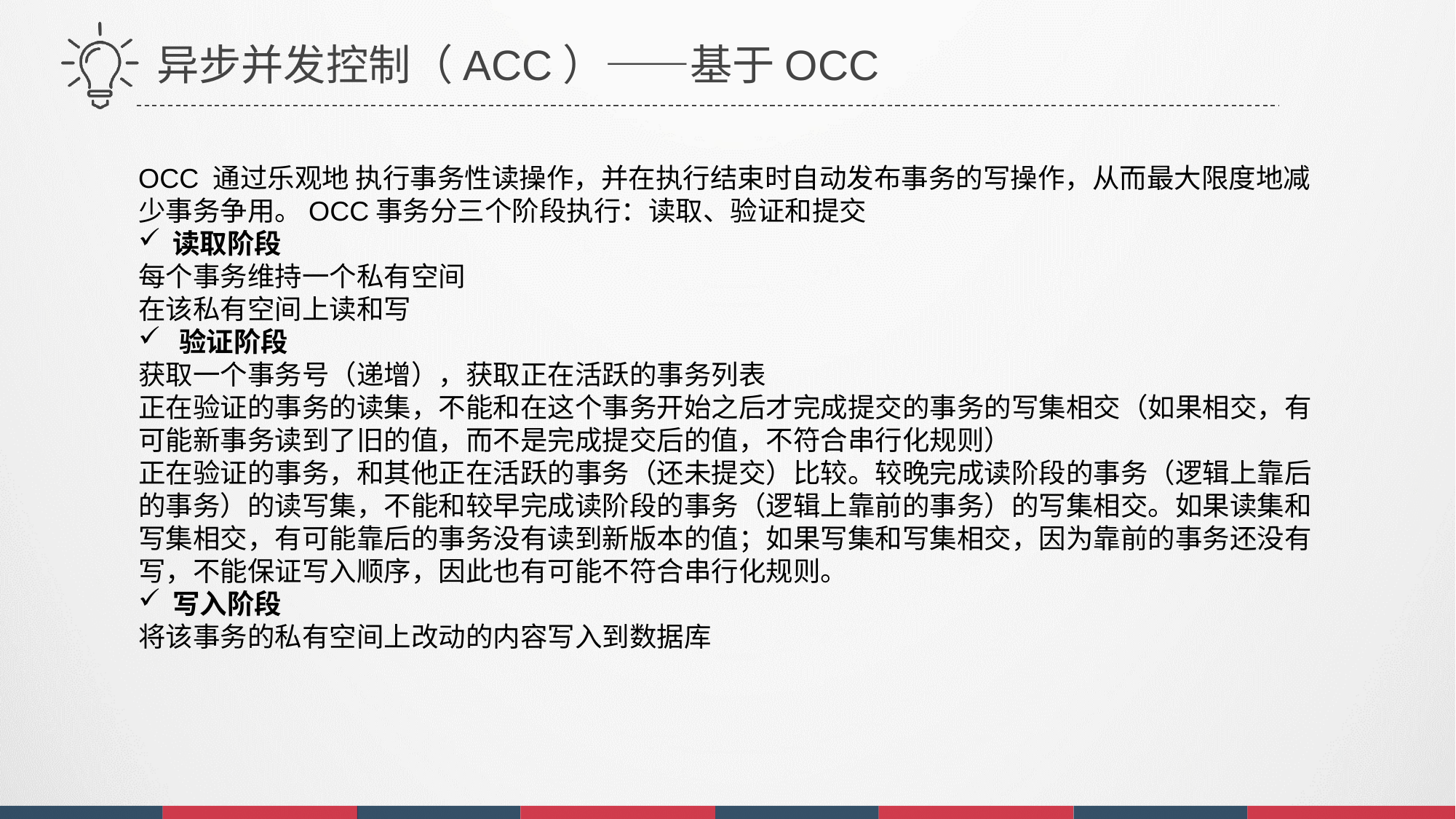

异步并发控制（ACC）——基于OCC
OCC 通过乐观地 执行事务性读操作，并在执行结束时自动发布事务的写操作，从而最大限度地减少事务争用。OCC事务分三个阶段执行：读取、验证和提交
读取阶段
每个事务维持一个私有空间
在该私有空间上读和写
验证阶段
获取一个事务号（递增），获取正在活跃的事务列表
正在验证的事务的读集，不能和在这个事务开始之后才完成提交的事务的写集相交（如果相交，有可能新事务读到了旧的值，而不是完成提交后的值，不符合串行化规则）
正在验证的事务，和其他正在活跃的事务（还未提交）比较。较晚完成读阶段的事务（逻辑上靠后的事务）的读写集，不能和较早完成读阶段的事务（逻辑上靠前的事务）的写集相交。如果读集和写集相交，有可能靠后的事务没有读到新版本的值；如果写集和写集相交，因为靠前的事务还没有写，不能保证写入顺序，因此也有可能不符合串行化规则。
写入阶段
将该事务的私有空间上改动的内容写入到数据库